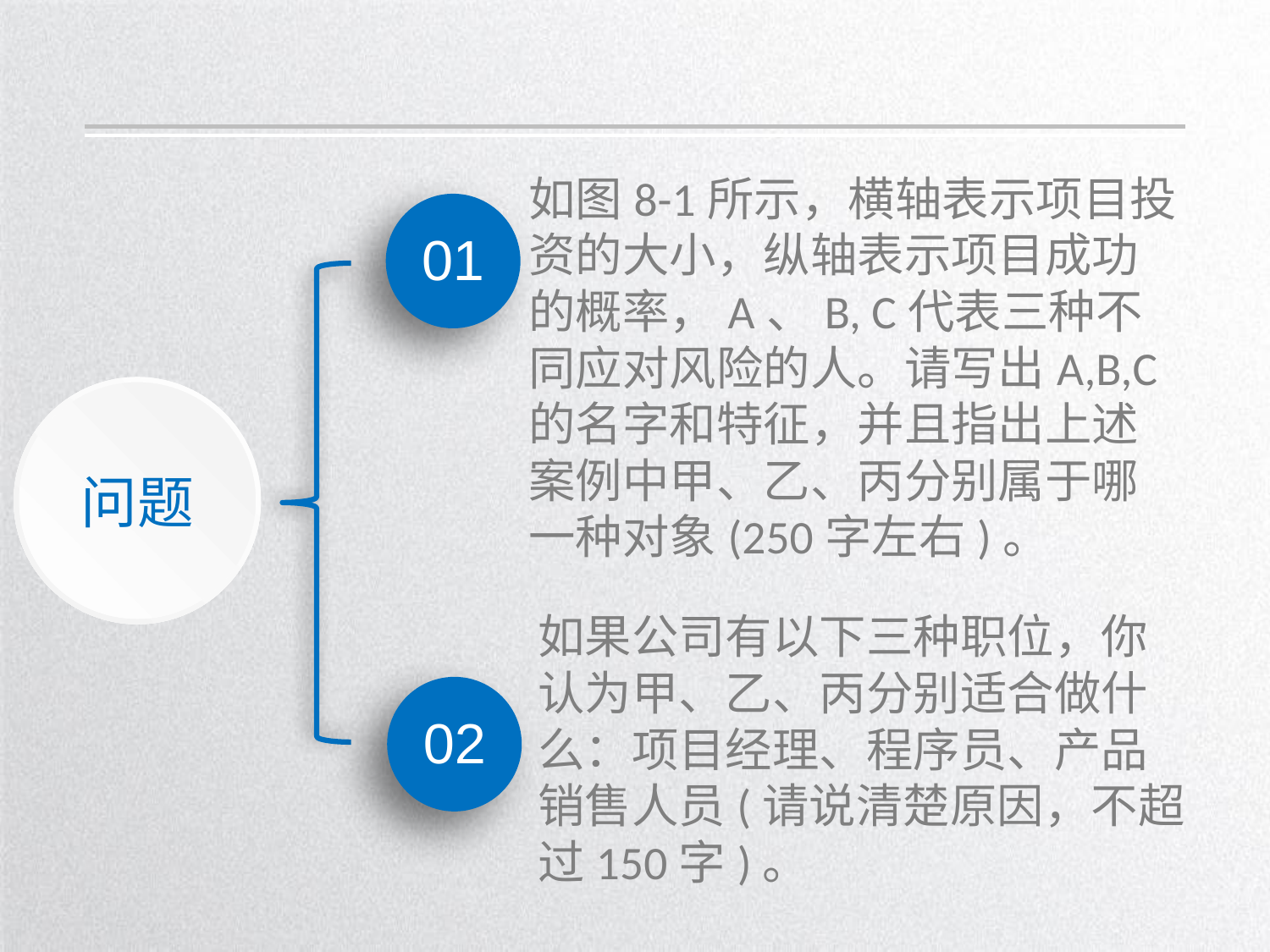

如图8-1所示，横轴表示项目投资的大小，纵轴表示项目成功的概率，A、B, C代表三种不同应对风险的人。请写出A,B,C的名字和特征，并且指出上述案例中甲、乙、丙分别属于哪一种对象(250字左右)。

01

问题
如果公司有以下三种职位，你认为甲、乙、丙分别适合做什么：项目经理、程序员、产品销售人员(请说清楚原因，不超过150字)。

02